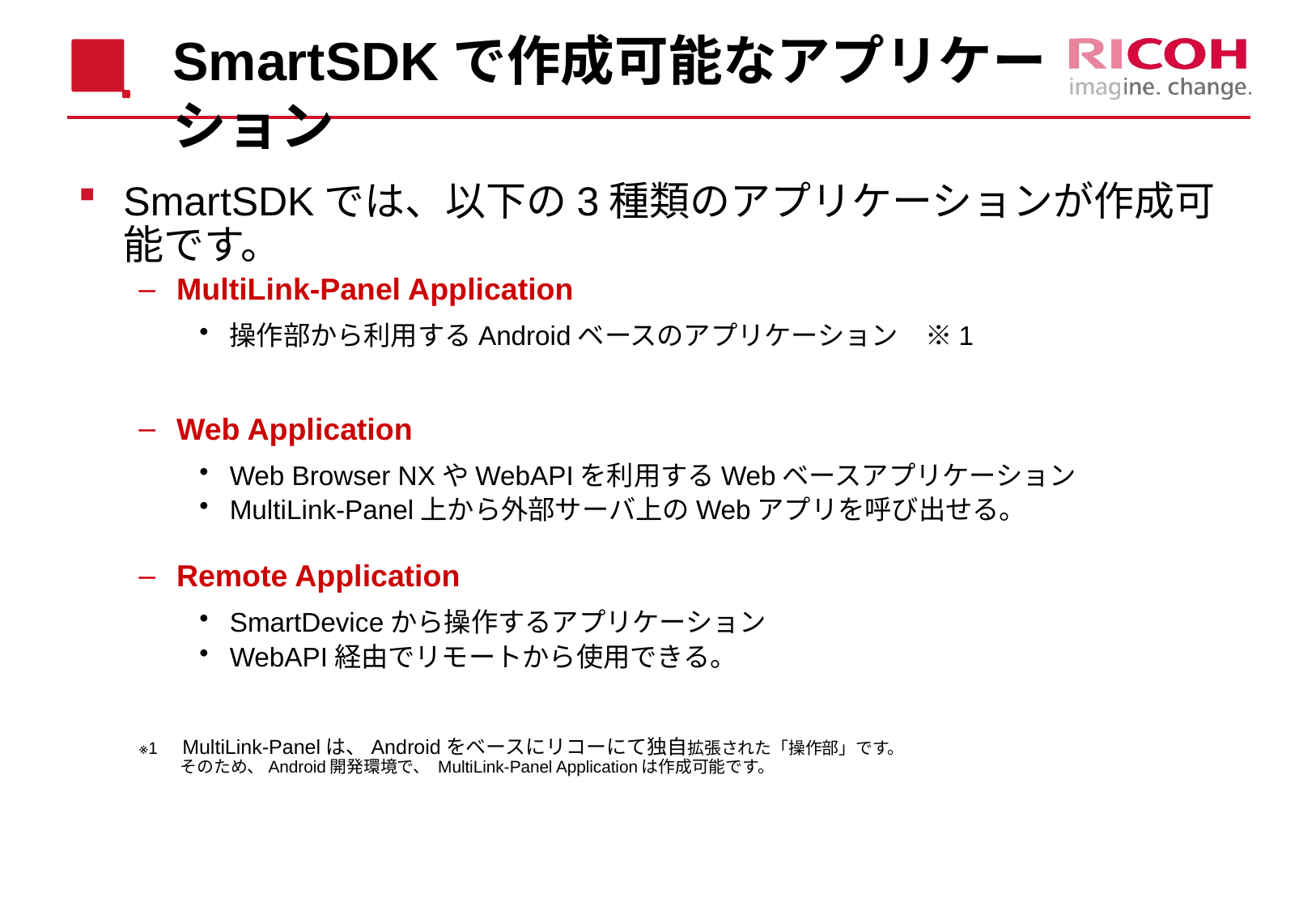

# SmartSDKで作成可能なアプリケーション
SmartSDKでは、以下の3種類のアプリケーションが作成可能です。
MultiLink-Panel Application
操作部から利用するAndroidベースのアプリケーション　※1

Web Application
Web Browser NXやWebAPIを利用するWebベースアプリケーション
MultiLink-Panel上から外部サーバ上のWebアプリを呼び出せる。
Remote Application
SmartDeviceから操作するアプリケーション
WebAPI経由でリモートから使用できる。

※1　MultiLink-Panelは、Androidをベースにリコーにて独自拡張された「操作部」です。
 そのため、Android開発環境で、 MultiLink-Panel Applicationは作成可能です。